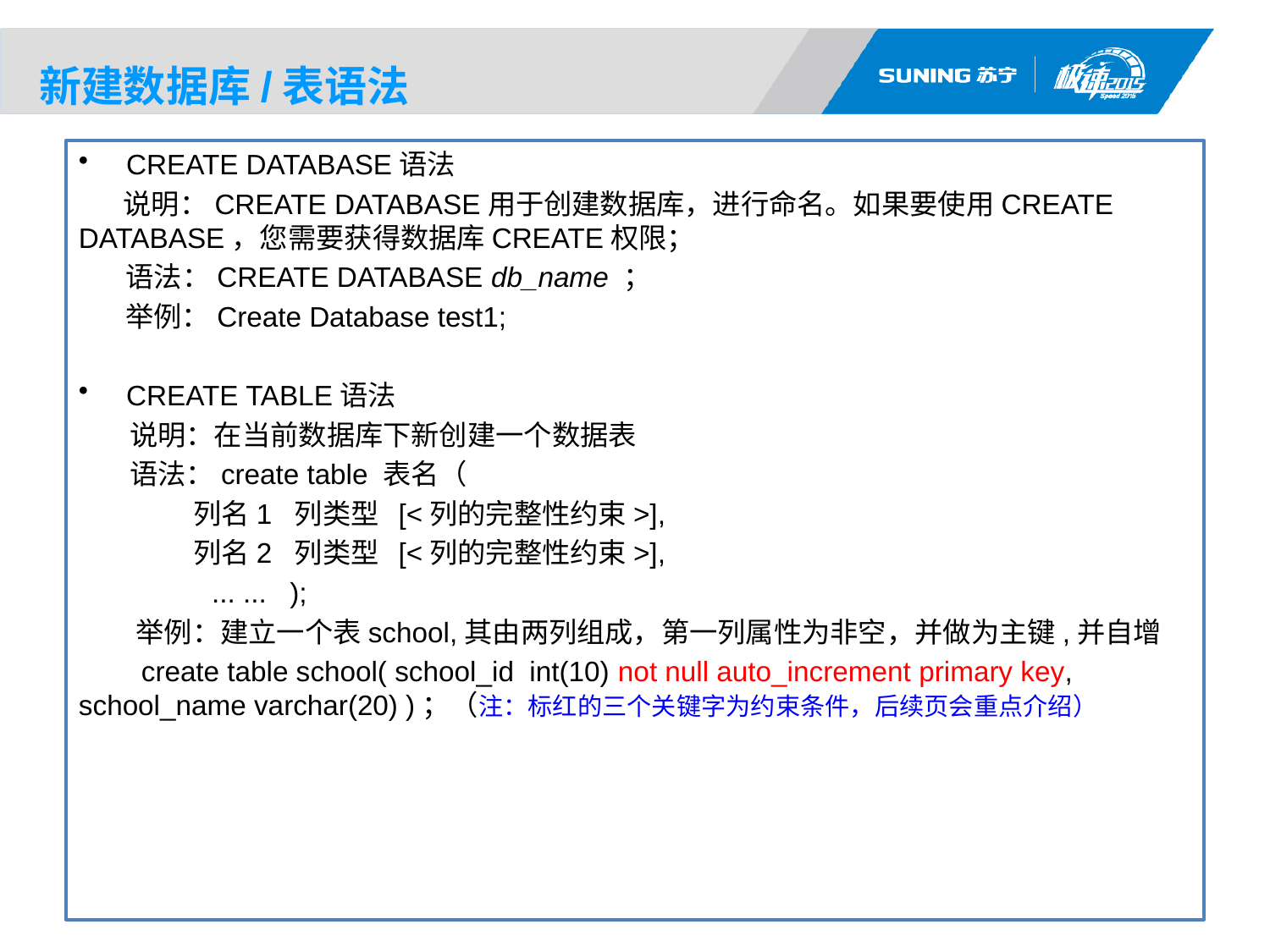

# 新建数据库/表语法
CREATE DATABASE语法
      说明：CREATE DATABASE用于创建数据库，进行命名。如果要使用CREATE DATABASE，您需要获得数据库CREATE权限；
　   语法：CREATE DATABASE db_name ；
　   举例：Create Database test1;

CREATE TABLE语法
       说明：在当前数据库下新创建一个数据表
       语法：create table 表名（
                 列名1  列类型  [<列的完整性约束>],
                 列名2  列类型  [<列的完整性约束>],
                 ... ...   );
        举例：建立一个表school,其由两列组成，第一列属性为非空，并做为主键,并自增
        create table school( school_id  int(10) not null auto_increment primary key,  school_name varchar(20) )；（注：标红的三个关键字为约束条件，后续页会重点介绍）